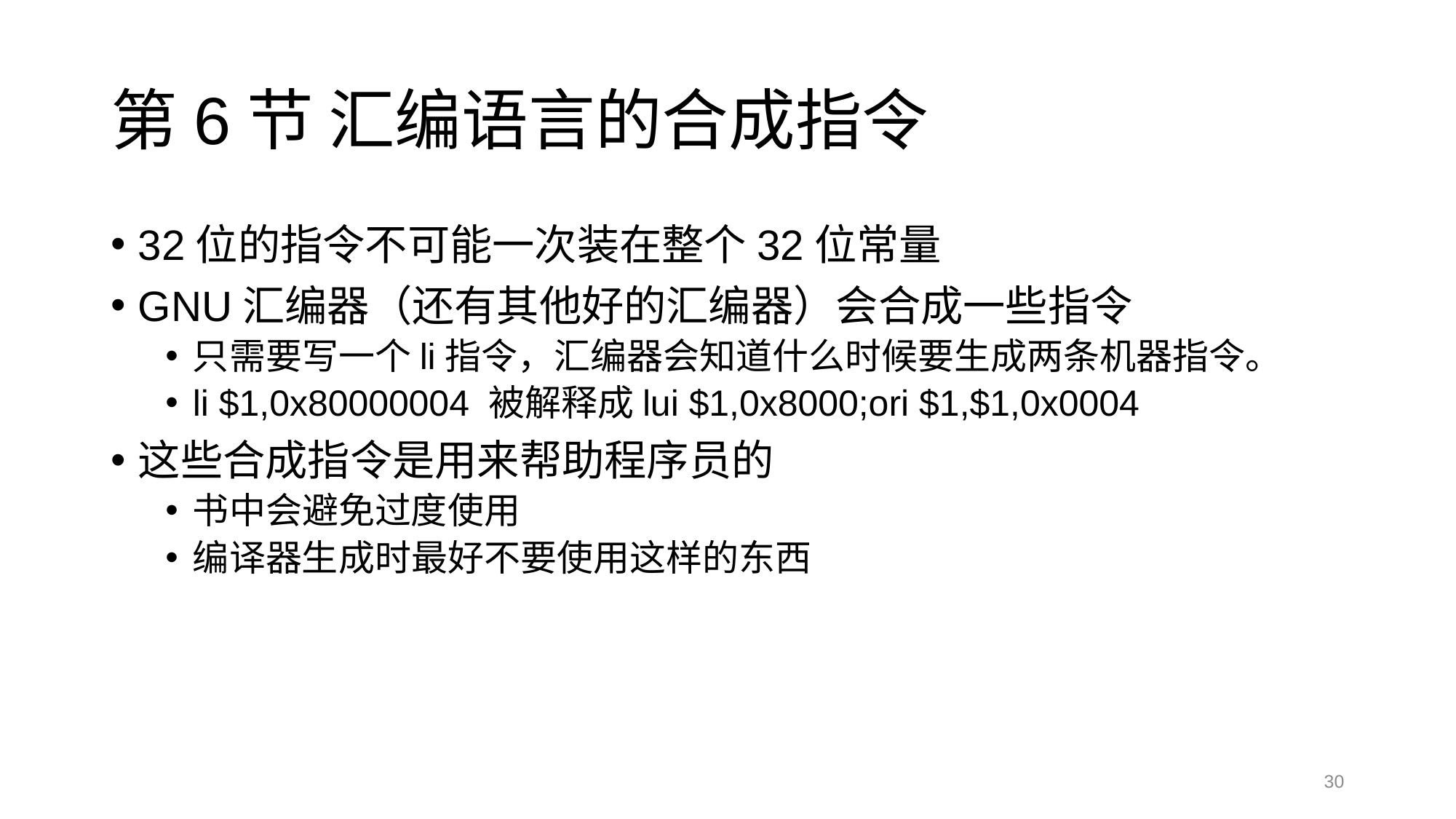

# 第6节 汇编语言的合成指令
32位的指令不可能一次装在整个32位常量
GNU汇编器（还有其他好的汇编器）会合成一些指令
只需要写一个li指令，汇编器会知道什么时候要生成两条机器指令。
li $1,0x80000004 被解释成lui $1,0x8000;ori $1,$1,0x0004
这些合成指令是用来帮助程序员的
书中会避免过度使用
编译器生成时最好不要使用这样的东西
30